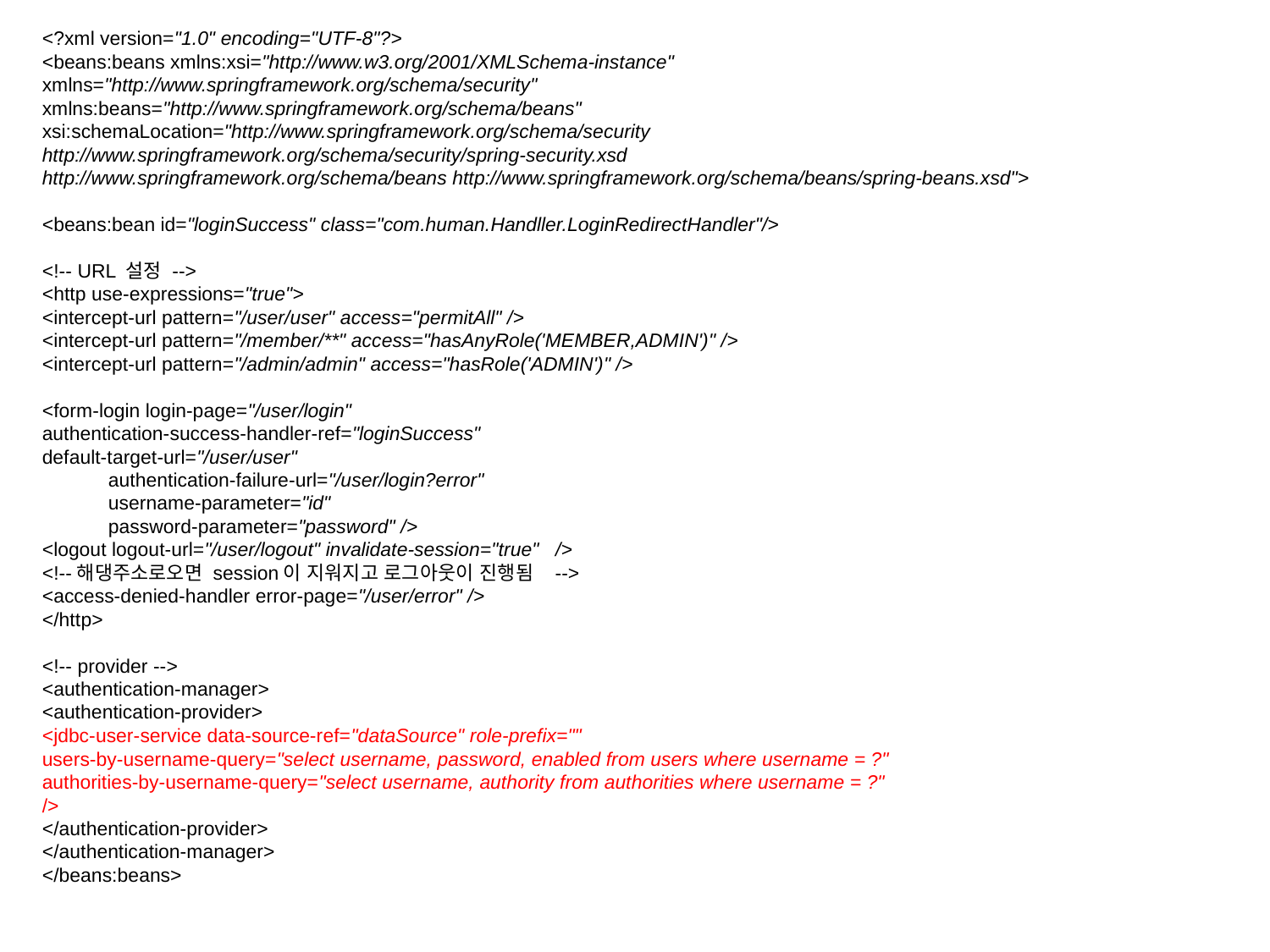

<?xml version="1.0" encoding="UTF-8"?>
<beans:beans xmlns:xsi="http://www.w3.org/2001/XMLSchema-instance"
xmlns="http://www.springframework.org/schema/security"
xmlns:beans="http://www.springframework.org/schema/beans"
xsi:schemaLocation="http://www.springframework.org/schema/security
http://www.springframework.org/schema/security/spring-security.xsd
http://www.springframework.org/schema/beans http://www.springframework.org/schema/beans/spring-beans.xsd">

<beans:bean id="loginSuccess" class="com.human.Handller.LoginRedirectHandler"/>

<!-- URL 설정 -->
<http use-expressions="true">
<intercept-url pattern="/user/user" access="permitAll" />
<intercept-url pattern="/member/**" access="hasAnyRole('MEMBER,ADMIN')" />
<intercept-url pattern="/admin/admin" access="hasRole('ADMIN')" />

<form-login login-page="/user/login"
authentication-success-handler-ref="loginSuccess"
default-target-url="/user/user"
            authentication-failure-url="/user/login?error"
            username-parameter="id"
            password-parameter="password" />
<logout logout-url="/user/logout" invalidate-session="true"   />
<!--해댕주소로오면 session이 지워지고 로그아웃이 진행됨   -->
<access-denied-handler error-page="/user/error" />
</http>

<!-- provider -->
<authentication-manager>
<authentication-provider>
<jdbc-user-service data-source-ref="dataSource" role-prefix=""
users-by-username-query="select username, password, enabled from users where username = ?"
authorities-by-username-query="select username, authority from authorities where username = ?"
/>
</authentication-provider>
</authentication-manager>
</beans:beans>